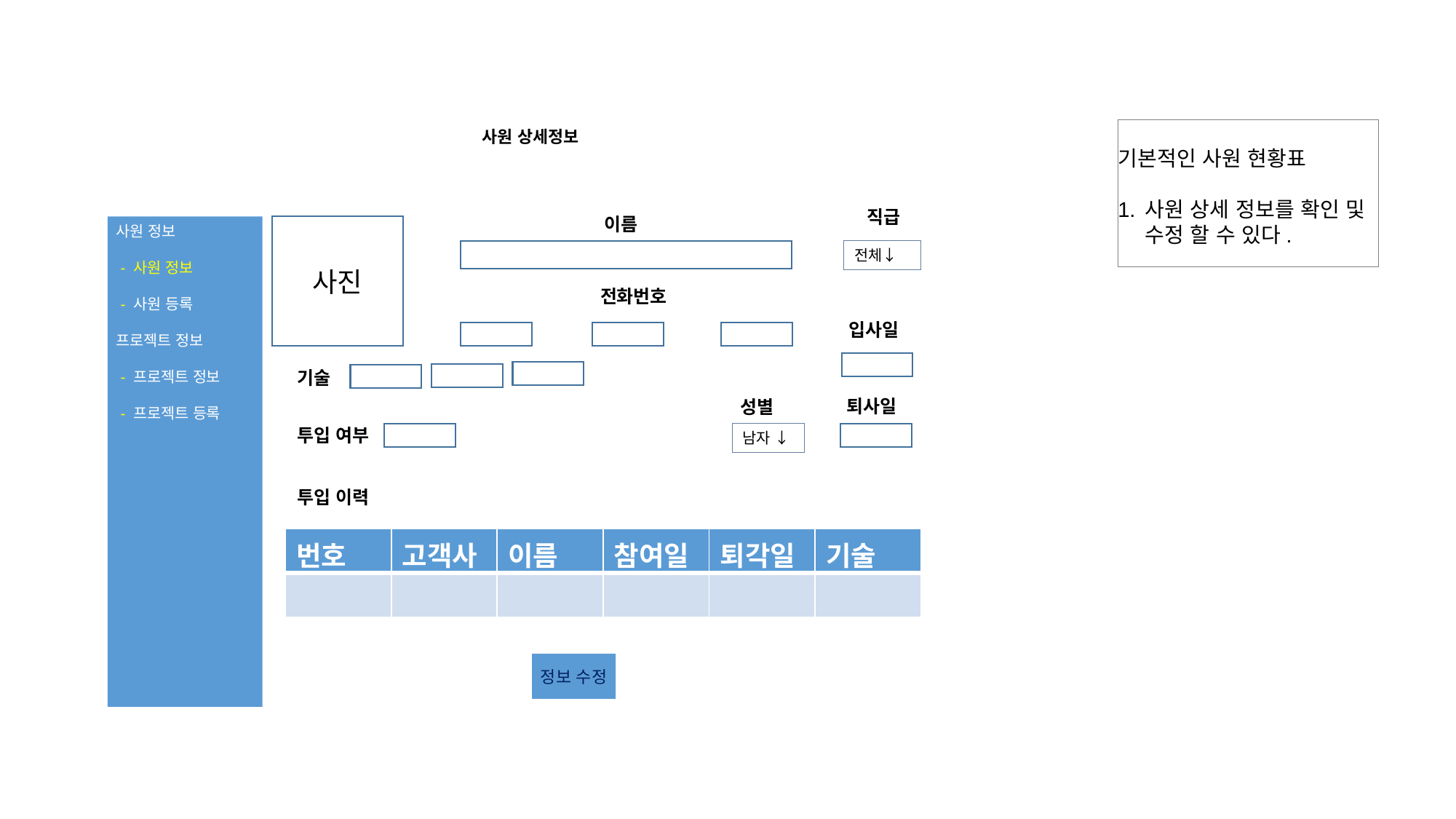

기본적인 사원 현황표

사원 상세 정보를 확인 및 수정 할 수 있다.

사원 상세정보
직급
이름
사원 정보

 - 사원 정보

 - 사원 등록

프로젝트 정보

 - 프로젝트 정보

 - 프로젝트 등록

사진

전체↓
전화번호
입사일

기술

퇴사일
성별
투입 여부
남자 ↓

투입 이력
| 번호 | 고객사 | 이름 | 참여일 | 퇴각일 | 기술 |
| --- | --- | --- | --- | --- | --- |
|  |  |  |  |  |  |
정보 수정